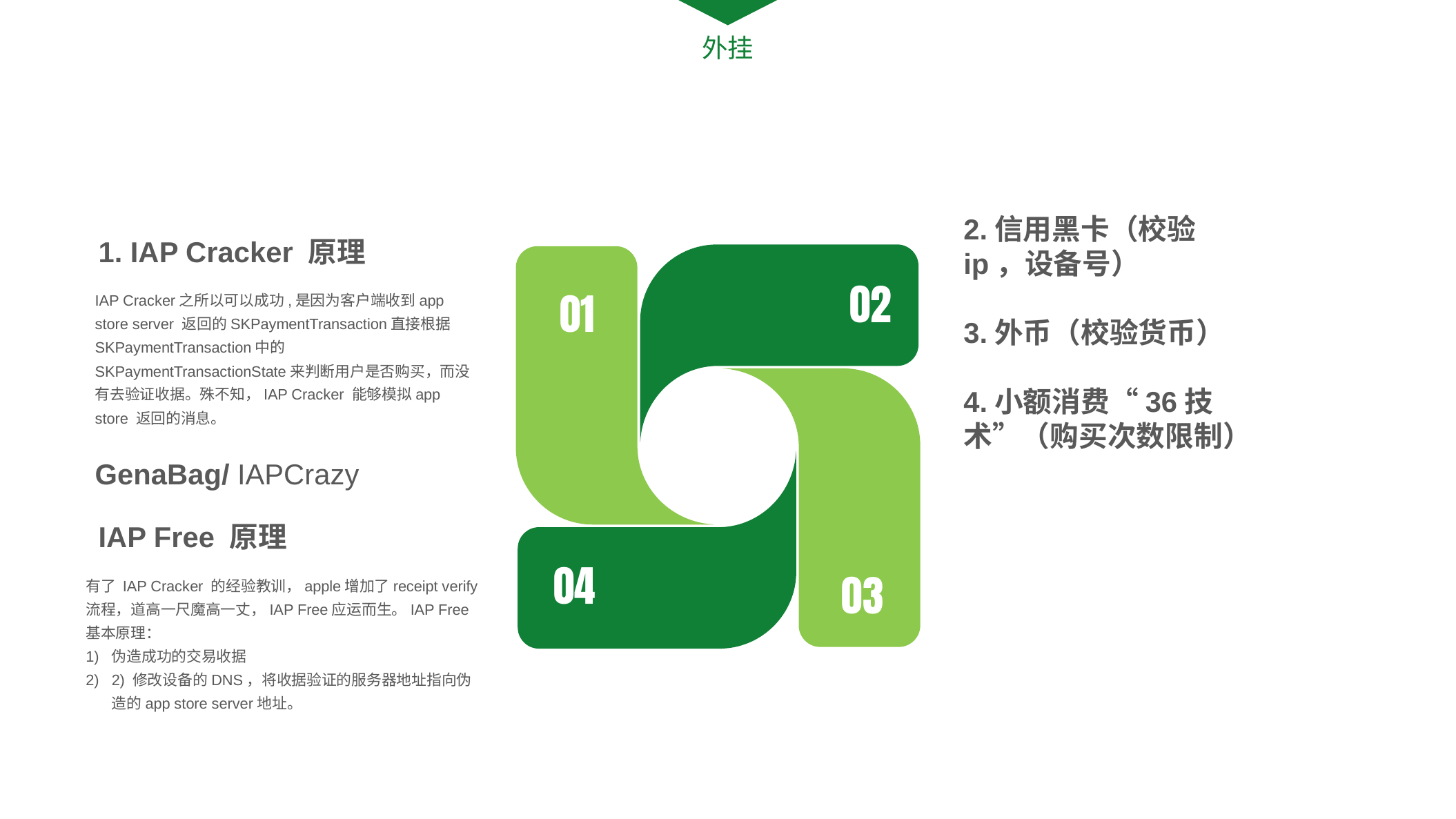

外挂
2.信用黑卡（校验ip，设备号）

3.外币（校验货币）

4.小额消费“36技术”（购买次数限制）
1. IAP Cracker 原理

02
IAP Cracker之所以可以成功,是因为客户端收到app store server 返回的SKPaymentTransaction直接根据SKPaymentTransaction中的SKPaymentTransactionState来判断用户是否购买，而没有去验证收据。殊不知，IAP Cracker 能够模拟app store 返回的消息。
01
GenaBag/ IAPCrazy
IAP Free 原理
04
有了 IAP Cracker 的经验教训，apple增加了receipt verify 流程，道高一尺魔高一丈，IAP Free应运而生。IAP Free基本原理：
伪造成功的交易收据
2) 修改设备的DNS，将收据验证的服务器地址指向伪造的app store server地址。
03